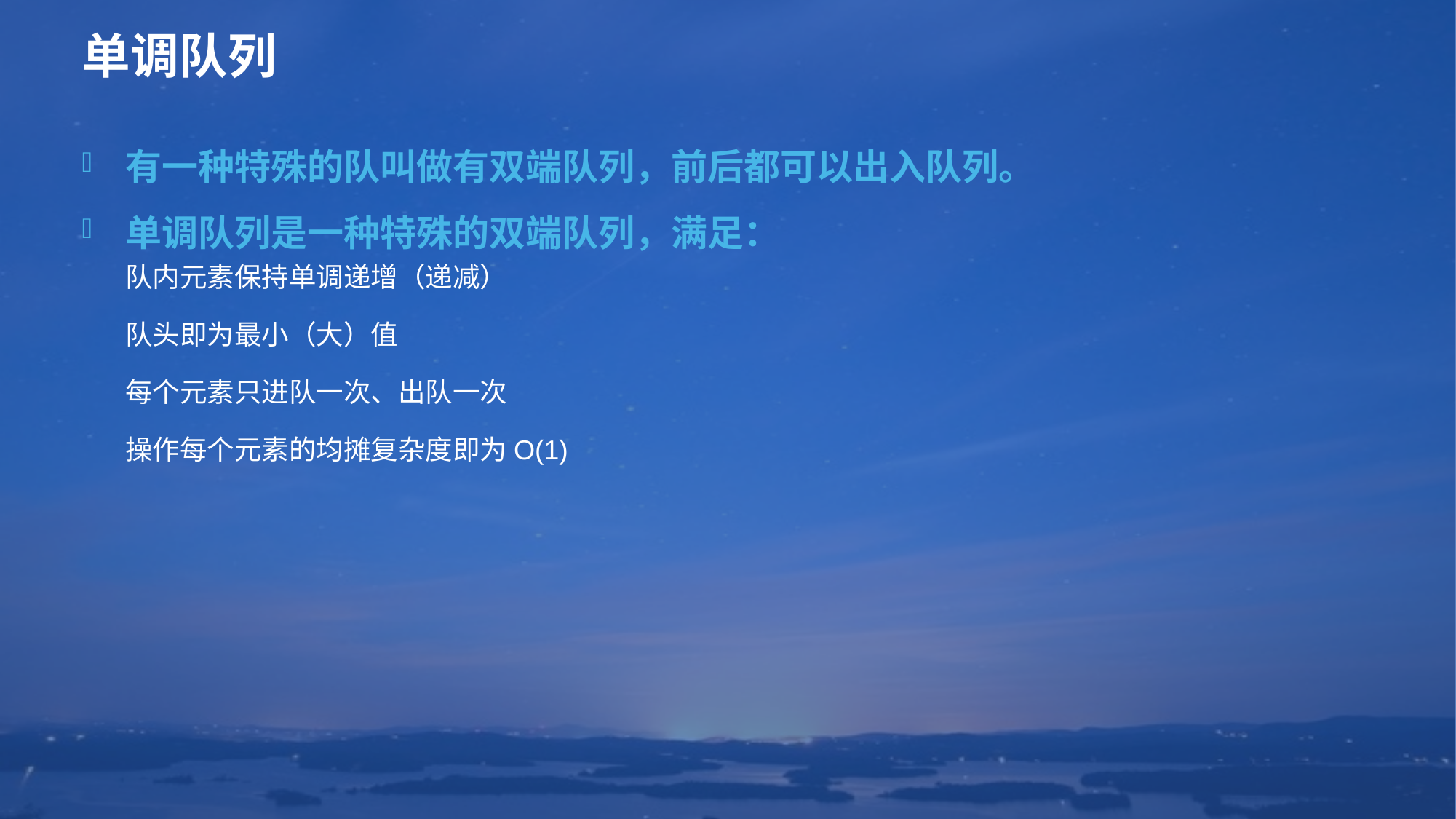

# 单调队列
有一种特殊的队叫做有双端队列，前后都可以出入队列。
单调队列是一种特殊的双端队列，满足：
队内元素保持单调递增（递减）
队头即为最小（大）值
每个元素只进队一次、出队一次
操作每个元素的均摊复杂度即为O(1)